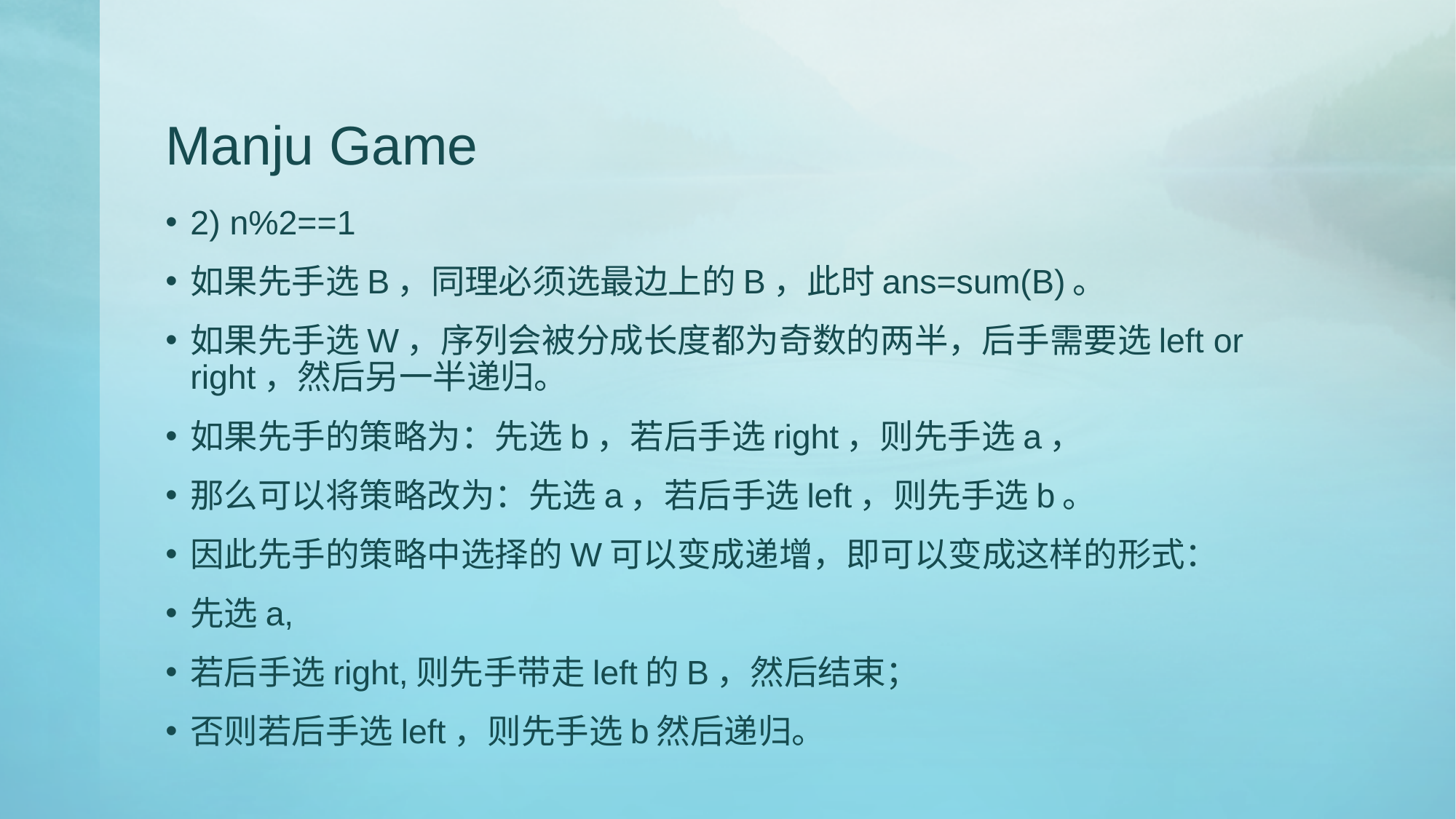

# Manju Game
2) n%2==1
如果先手选B，同理必须选最边上的B，此时ans=sum(B)。
如果先手选W，序列会被分成长度都为奇数的两半，后手需要选left or right，然后另一半递归。
如果先手的策略为：先选b，若后手选right，则先手选a，
那么可以将策略改为：先选a，若后手选left，则先手选b。
因此先手的策略中选择的W可以变成递增，即可以变成这样的形式：
先选a,
若后手选right,则先手带走left的B，然后结束；
否则若后手选left，则先手选b然后递归。